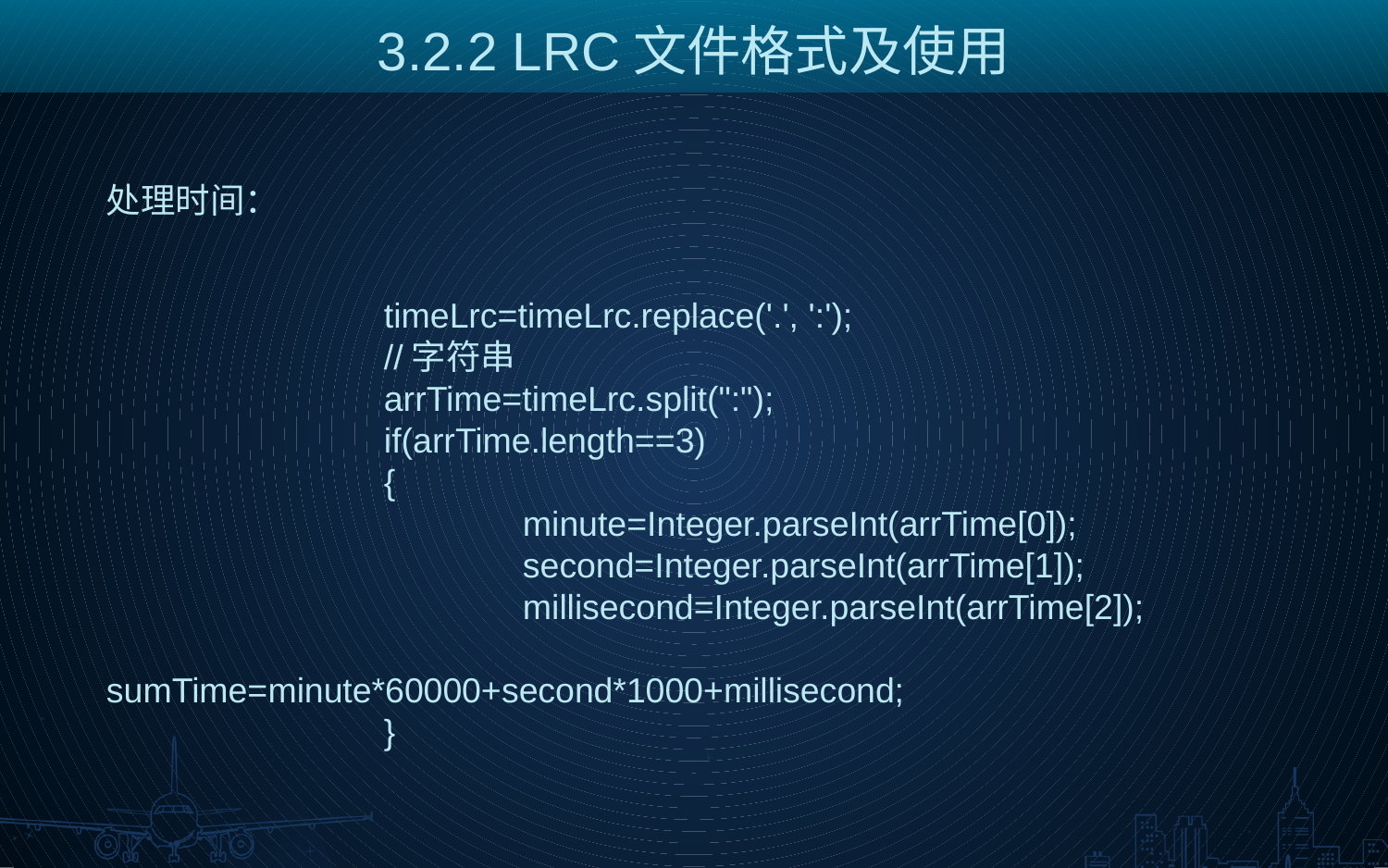

3.2.2 LRC文件格式及使用
处理时间：
		timeLrc=timeLrc.replace('.', ':');
        		//字符串
		arrTime=timeLrc.split(":");
		if(arrTime.length==3)
		{
			minute=Integer.parseInt(arrTime[0]);
			second=Integer.parseInt(arrTime[1]);
			millisecond=Integer.parseInt(arrTime[2]);
			sumTime=minute*60000+second*1000+millisecond;
		}